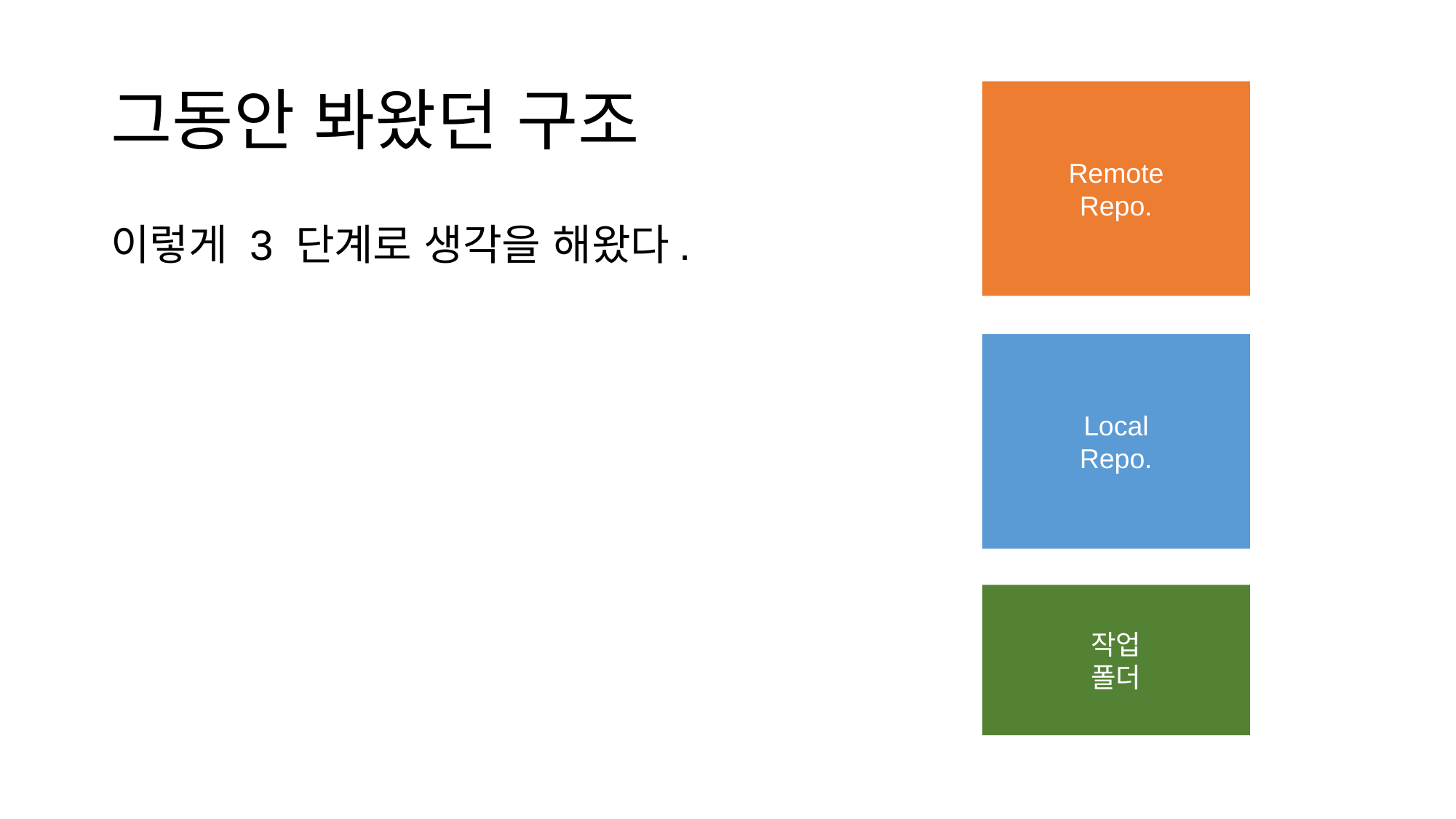

# 그동안 봐왔던 구조
Remote
Repo.
이렇게 3 단계로 생각을 해왔다.
Local
Repo.
작업
폴더